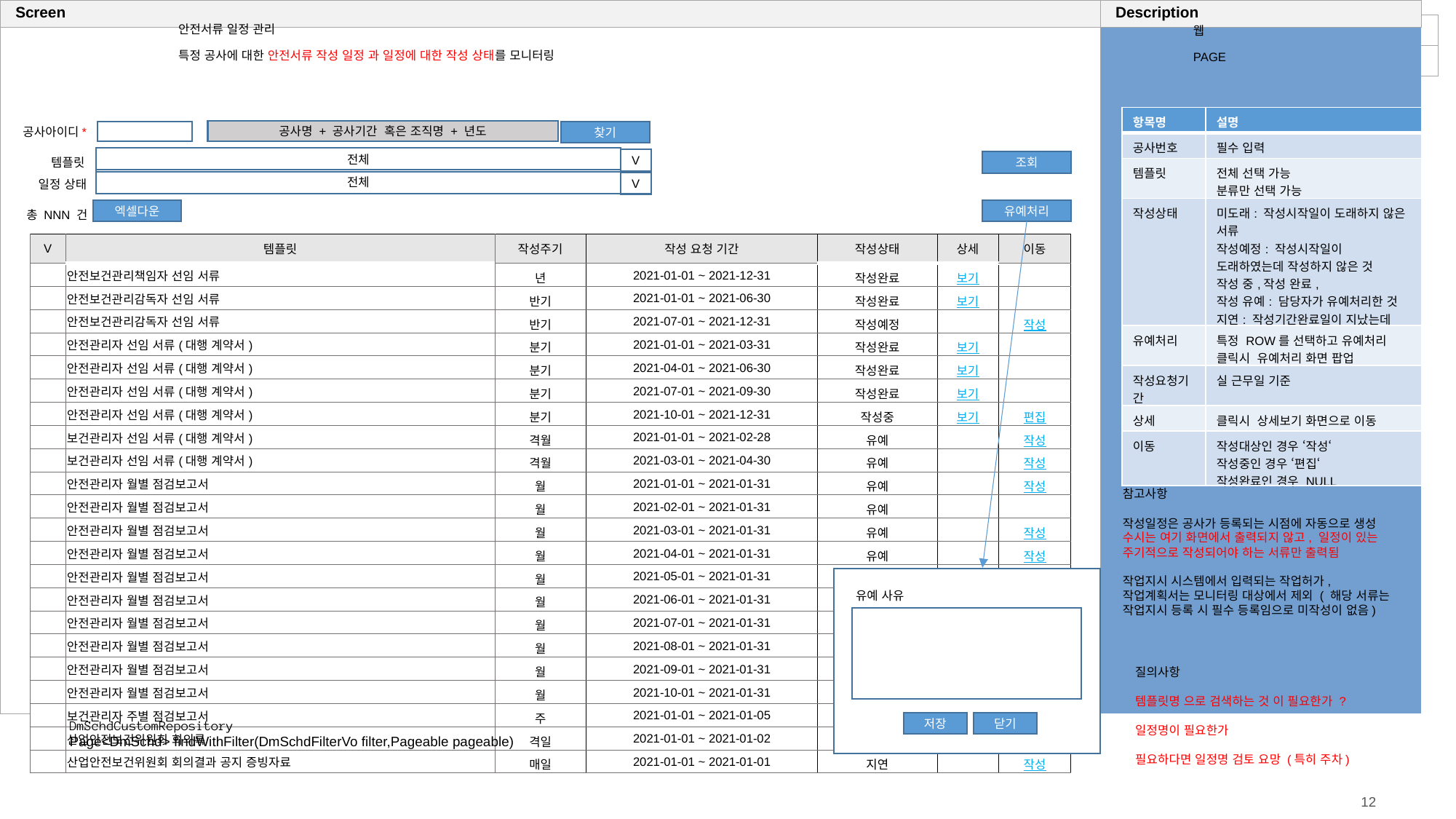

웹
안전서류 일정 관리
특정 공사에 대한 안전서류 작성 일정 과 일정에 대한 작성 상태를 모니터링
PAGE
| 항목명 | 설명 |
| --- | --- |
| 공사번호 | 필수 입력 |
| 템플릿 | 전체 선택 가능 분류만 선택 가능 |
| 작성상태 | 미도래: 작성시작일이 도래하지 않은 서류 작성예정: 작성시작일이 도래하였는데 작성하지 않은 것 작성 중,작성 완료, 작성 유예: 담당자가 유예처리한 것 지연: 작성기간완료일이 지났는데 작성하지 않은 것 |
| 유예처리 | 특정 ROW를 선택하고 유예처리 클릭시 유예처리 화면 팝업 |
| 작성요청기간 | 실 근무일 기준 |
| 상세 | 클릭시 상세보기 화면으로 이동 |
| 이동 | 작성대상인 경우 ‘작성‘ 작성중인 경우 ‘편집‘ 작성완료인 경우 NULL |
공사아이디*
공사명 + 공사기간  혹은 조직명 + 년도
찾기

전체
V
템플릿
조회
전체
V
일정 상태
유예처리
엑셀다운
총 NNN 건
| V | 템플릿 | 작성주기 | 작성 요청 기간 | 작성상태 | 상세 | 이동 |
| --- | --- | --- | --- | --- | --- | --- |
|  | 안전보건관리책임자 선임 서류 | 년 | 2021-01-01 ~ 2021-12-31 | 작성완료 | 보기 |  |
|  | 안전보건관리감독자 선임 서류 | 반기 | 2021-01-01 ~ 2021-06-30 | 작성완료 | 보기 |  |
|  | 안전보건관리감독자 선임 서류 | 반기 | 2021-07-01 ~ 2021-12-31 | 작성예정 |  | 작성 |
|  | 안전관리자 선임 서류(대행 계약서) | 분기 | 2021-01-01 ~ 2021-03-31 | 작성완료 | 보기 |  |
|  | 안전관리자 선임 서류(대행 계약서) | 분기 | 2021-04-01 ~ 2021-06-30 | 작성완료 | 보기 |  |
|  | 안전관리자 선임 서류(대행 계약서) | 분기 | 2021-07-01 ~ 2021-09-30 | 작성완료 | 보기 |  |
|  | 안전관리자 선임 서류(대행 계약서) | 분기 | 2021-10-01 ~ 2021-12-31 | 작성중 | 보기 | 편집 |
|  | 보건관리자 선임 서류(대행 계약서) | 격월 | 2021-01-01 ~ 2021-02-28 | 유예 |  | 작성 |
|  | 보건관리자 선임 서류(대행 계약서) | 격월 | 2021-03-01 ~ 2021-04-30 | 유예 |  | 작성 |
|  | 안전관리자 월별 점검보고서 | 월 | 2021-01-01 ~ 2021-01-31 | 유예 |  | 작성 |
|  | 안전관리자 월별 점검보고서 | 월 | 2021-02-01 ~ 2021-01-31 | 유예 |  |  |
|  | 안전관리자 월별 점검보고서 | 월 | 2021-03-01 ~ 2021-01-31 | 유예 |  | 작성 |
|  | 안전관리자 월별 점검보고서 | 월 | 2021-04-01 ~ 2021-01-31 | 유예 |  | 작성 |
|  | 안전관리자 월별 점검보고서 | 월 | 2021-05-01 ~ 2021-01-31 | 유예 |  |  |
|  | 안전관리자 월별 점검보고서 | 월 | 2021-06-01 ~ 2021-01-31 | 유예 |  |  |
|  | 안전관리자 월별 점검보고서 | 월 | 2021-07-01 ~ 2021-01-31 | 유예 |  |  |
|  | 안전관리자 월별 점검보고서 | 월 | 2021-08-01 ~ 2021-01-31 | 유예 |  |  |
|  | 안전관리자 월별 점검보고서 | 월 | 2021-09-01 ~ 2021-01-31 | 유예 |  |  |
|  | 안전관리자 월별 점검보고서 | 월 | 2021-10-01 ~ 2021-01-31 | 유예 |  |  |
|  | 보건관리자 주별 점검보고서 | 주 | 2021-01-01 ~ 2021-01-05 | 미도래 |  |  |
|  | 산업안전보건위원회 회의록 | 격일 | 2021-01-01 ~ 2021-01-02 | 지연 |  | 작성 |
|  | 산업안전보건위원회 회의결과 공지 증빙자료 | 매일 | 2021-01-01 ~ 2021-01-01 | 지연 |  | 작성 |
참고사항

작성일정은 공사가 등록되는 시점에 자동으로 생성
수시는 여기 화면에서 출력되지 않고, 일정이 있는 주기적으로 작성되어야 하는 서류만 출력됨

작업지시 시스템에서 입력되는 작업허가,작업계획서는 모니터링 대상에서 제외 ( 해당 서류는 작업지시 등록 시 필수 등록임으로 미작성이 없음)

유예 사유

질의사항

템플릿명 으로 검색하는 것 이 필요한가 ?

일정명이 필요한가

필요하다면 일정명 검토 요망 (특히 주차)

DmSchdCustomRepository
Page<DmSchd> findWithFilter(DmSchdFilterVo filter,Pageable pageable)
저장
닫기
PAGER